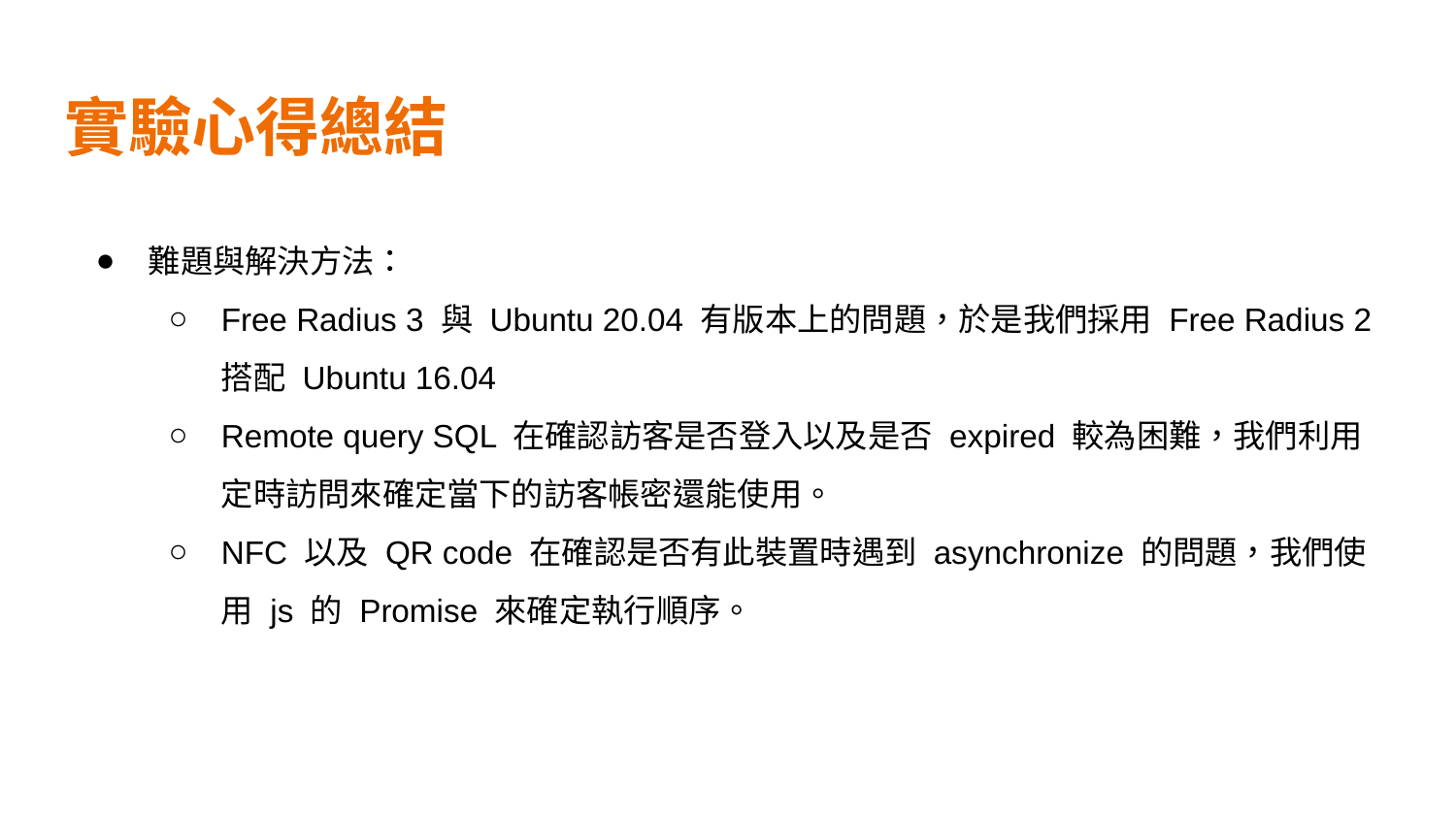

# 實驗心得總結
難題與解決方法：
Free Radius 3 與 Ubuntu 20.04 有版本上的問題，於是我們採用 Free Radius 2 搭配 Ubuntu 16.04
Remote query SQL 在確認訪客是否登入以及是否 expired 較為困難，我們利用定時訪問來確定當下的訪客帳密還能使用。
NFC 以及 QR code 在確認是否有此裝置時遇到 asynchronize 的問題，我們使用 js 的 Promise 來確定執行順序。